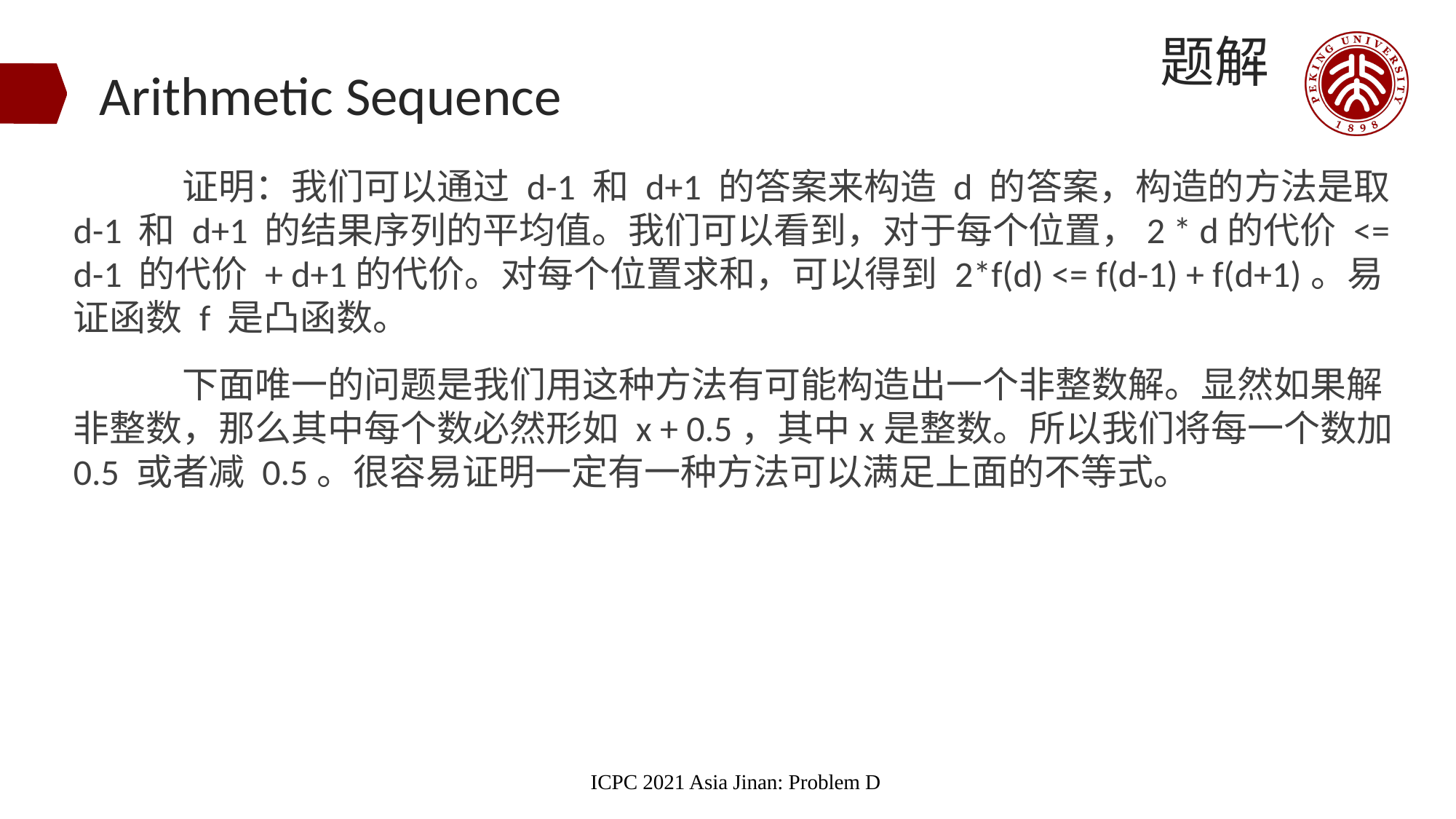

题解
# Arithmetic Sequence
12
	证明：我们可以通过 d-1 和 d+1 的答案来构造 d 的答案，构造的方法是取 d-1 和 d+1 的结果序列的平均值。我们可以看到，对于每个位置，2 * d的代价 <= d-1 的代价 + d+1的代价。对每个位置求和，可以得到 2*f(d) <= f(d-1) + f(d+1)。易证函数 f 是凸函数。
	下面唯一的问题是我们用这种方法有可能构造出一个非整数解。显然如果解非整数，那么其中每个数必然形如 x + 0.5，其中x是整数。所以我们将每一个数加 0.5 或者减 0.5。很容易证明一定有一种方法可以满足上面的不等式。
ICPC 2021 Asia Jinan: Problem D